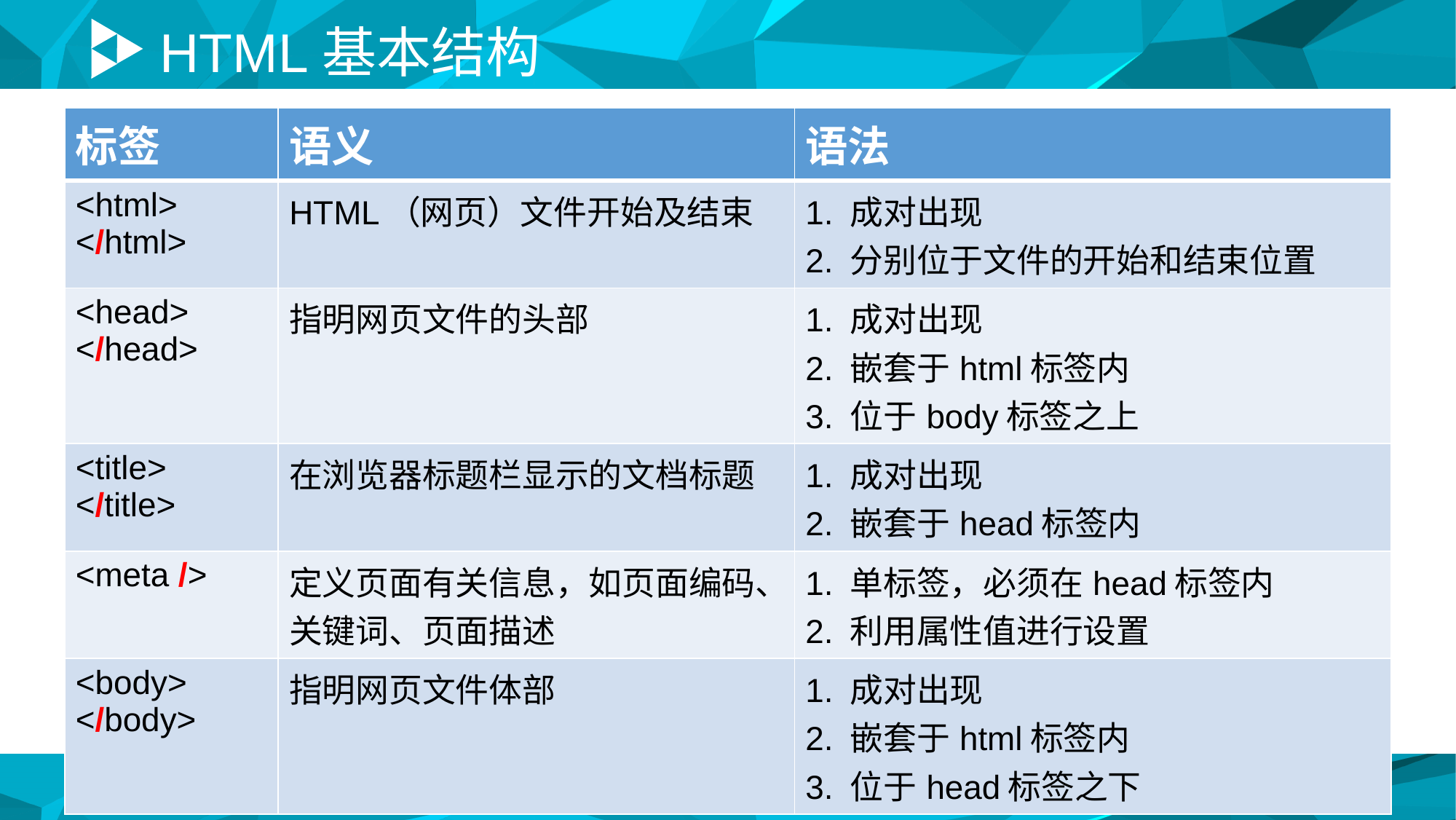

# HTML基本结构
| 标签 | 语义 | 语法 |
| --- | --- | --- |
| <html> </html> | HTML（网页）文件开始及结束 | 1. 成对出现 2. 分别位于文件的开始和结束位置 |
| 标签 | 语义 | 语法 |
| --- | --- | --- |
| 标签 | 语义 | 语法 |
| --- | --- | --- |
| <html> </html> | HTML（网页）文件开始及结束 | 1. 成对出现 2. 分别位于文件的开始和结束位置 |
| <head> </head> | 指明网页文件的头部 | 1. 成对出现 2. 嵌套于html标签内 3. 位于body标签之上 |
| 标签 | 语义 | 语法 |
| --- | --- | --- |
| <html> </html> | HTML（网页）文件开始及结束 | 1. 成对出现 2. 分别位于文件的开始和结束位置 |
| <head> </head> | 指明网页文件的头部 | 1. 成对出现 2. 嵌套于html标签内 3. 位于body标签之上 |
| <title> </title> | 在浏览器标题栏显示的文档标题 | 1. 成对出现 2. 嵌套于head标签内 |
| 标签 | 语义 | 语法 |
| --- | --- | --- |
| <html> </html> | HTML（网页）文件开始及结束 | 1. 成对出现 2. 分别位于文件的开始和结束位置 |
| <head> </head> | 指明网页文件的头部 | 1. 成对出现 2. 嵌套于html标签内 3. 位于body标签之上 |
| <title> </title> | 在浏览器标题栏显示的文档标题 | 1. 成对出现 2. 嵌套于head标签内 |
| <meta /> | 定义页面有关信息，如页面编码、关键词、页面描述 | 1. 单标签，必须在head标签内 2. 利用属性值进行设置 |
| 标签 | 语义 | 语法 |
| --- | --- | --- |
| <html> </html> | HTML（网页）文件开始及结束 | 1. 成对出现 2. 分别位于文件的开始和结束位置 |
| <head> </head> | 指明网页文件的头部 | 1. 成对出现 2. 嵌套于html标签内 3. 位于body标签之上 |
| <title> </title> | 在浏览器标题栏显示的文档标题 | 1. 成对出现 2. 嵌套于head标签内 |
| <meta /> | 定义页面有关信息，如页面编码、关键词、页面描述 | 1. 单标签，必须在head标签内 2. 利用属性值进行设置 |
| <body> </body> | 指明网页文件体部 | 1. 成对出现 2. 嵌套于html标签内 3. 位于head标签之下 |